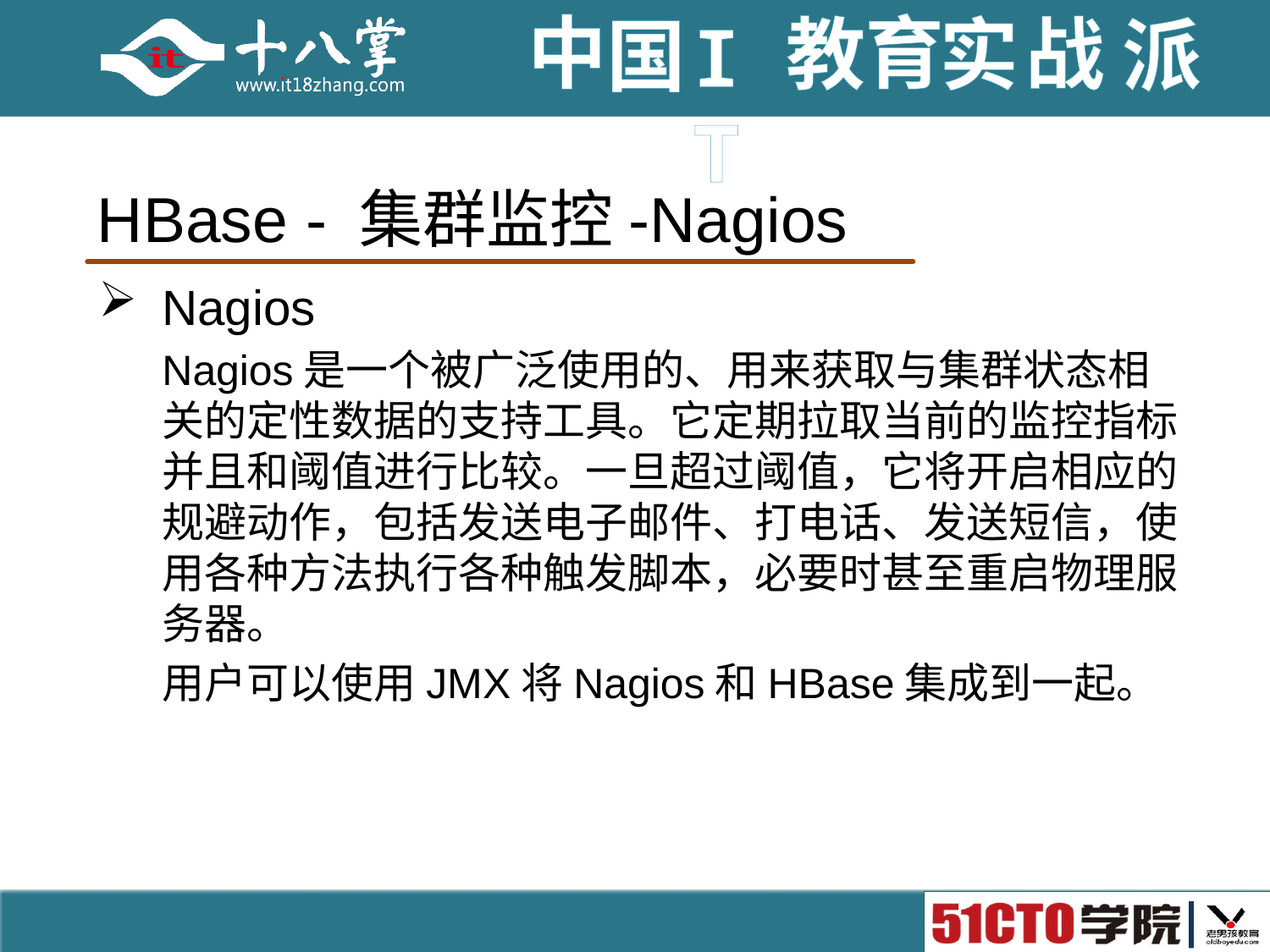

# HBase - 集群监控-Nagios
Nagios
Nagios是一个被广泛使用的、用来获取与集群状态相关的定性数据的支持工具。它定期拉取当前的监控指标并且和阈值进行比较。一旦超过阈值，它将开启相应的规避动作，包括发送电子邮件、打电话、发送短信，使用各种方法执行各种触发脚本，必要时甚至重启物理服务器。
用户可以使用JMX将Nagios和HBase集成到一起。